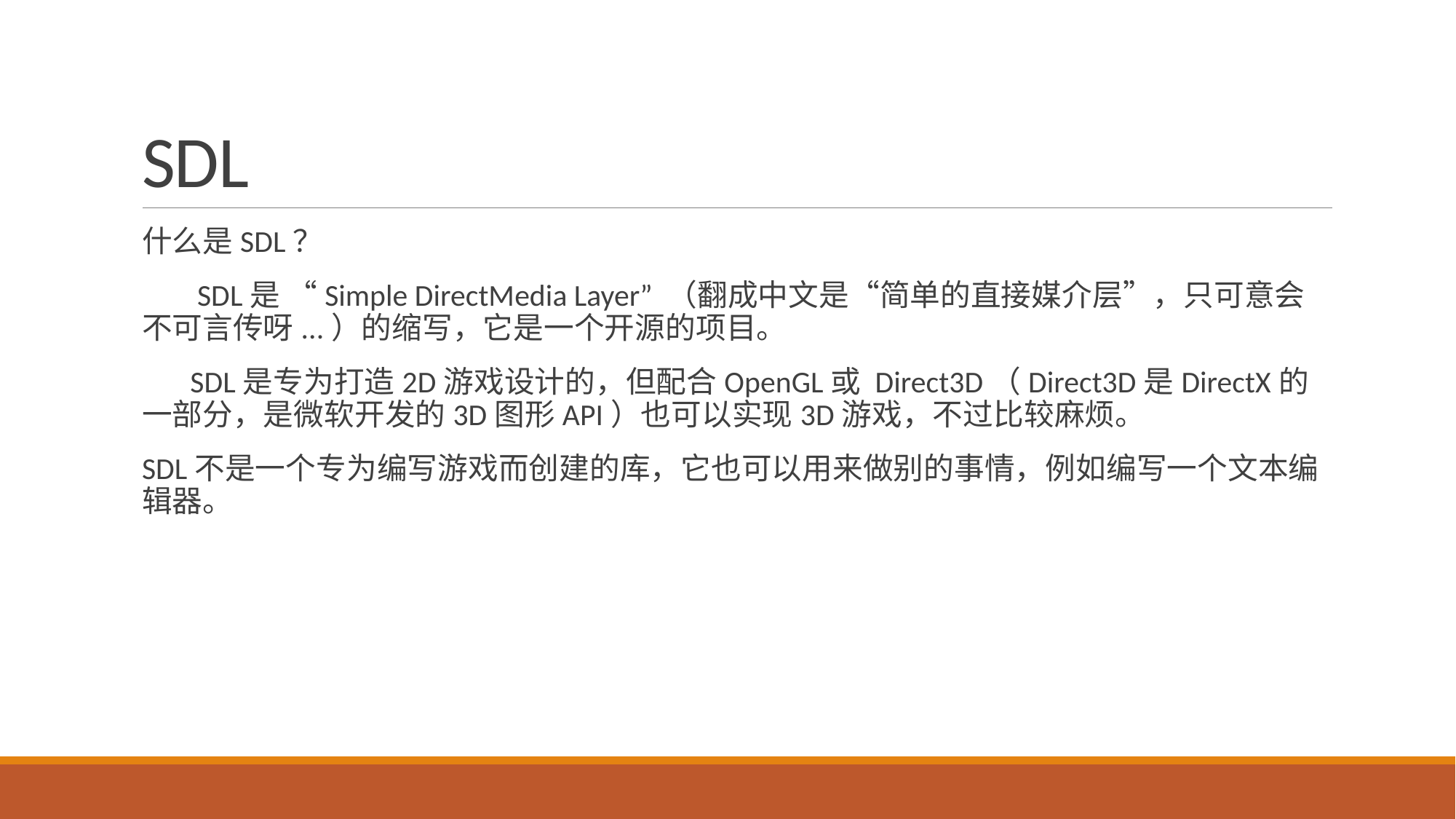

# SDL
什么是SDL？
        SDL是 “Simple DirectMedia Layer” （翻成中文是“简单的直接媒介层”，只可意会不可言传呀...）的缩写，它是一个开源的项目。
       SDL是专为打造2D游戏设计的，但配合OpenGL或 Direct3D（Direct3D是DirectX的一部分，是微软开发的3D图形API）也可以实现3D游戏，不过比较麻烦。
SDL不是一个专为编写游戏而创建的库，它也可以用来做别的事情，例如编写一个文本编辑器。